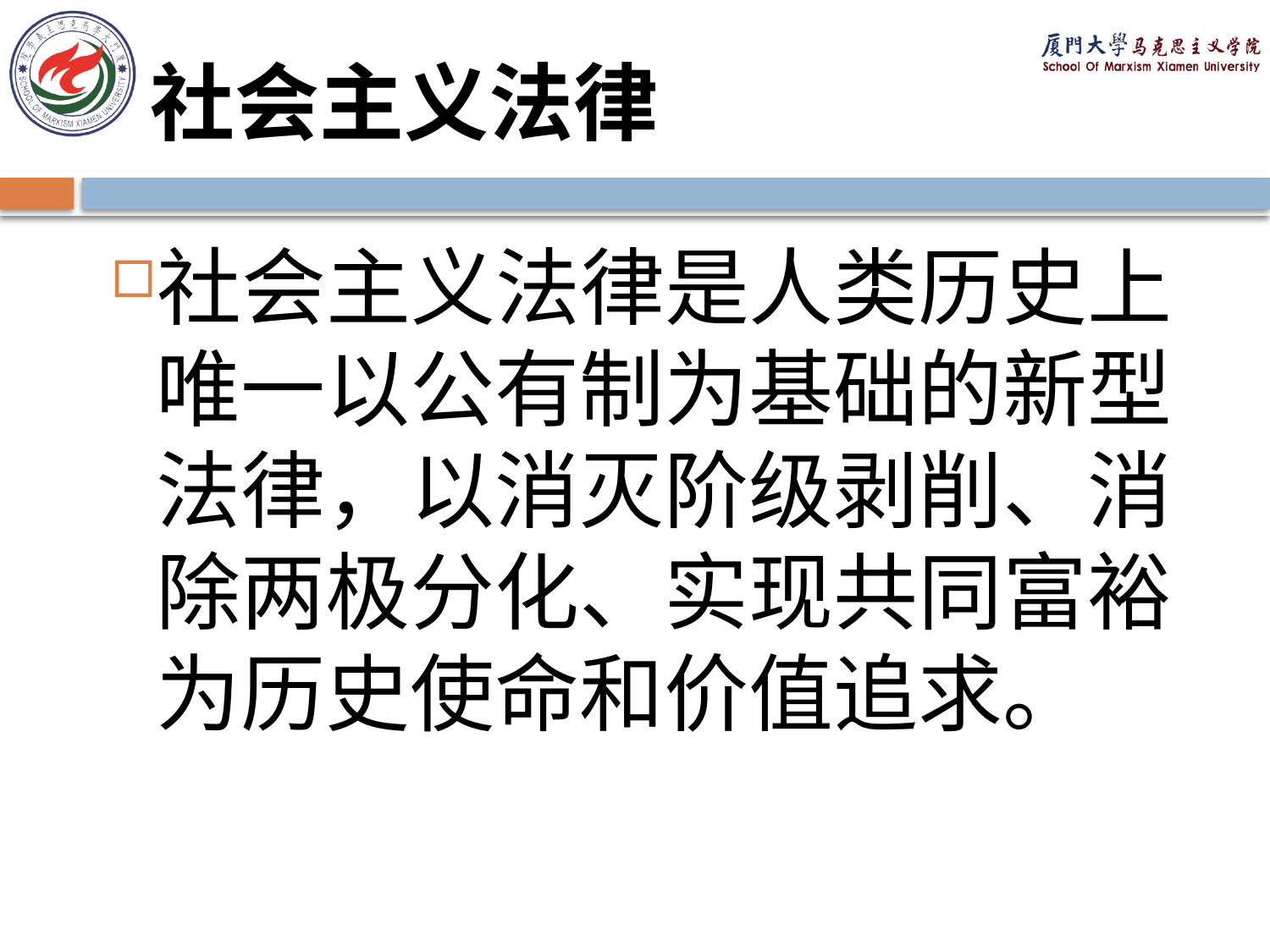

社会主义法律
社会主义法律是人类历史上唯一以公有制为基础的新型法律，以消灭阶级剥削、消除两极分化、实现共同富裕为历史使命和价值追求。